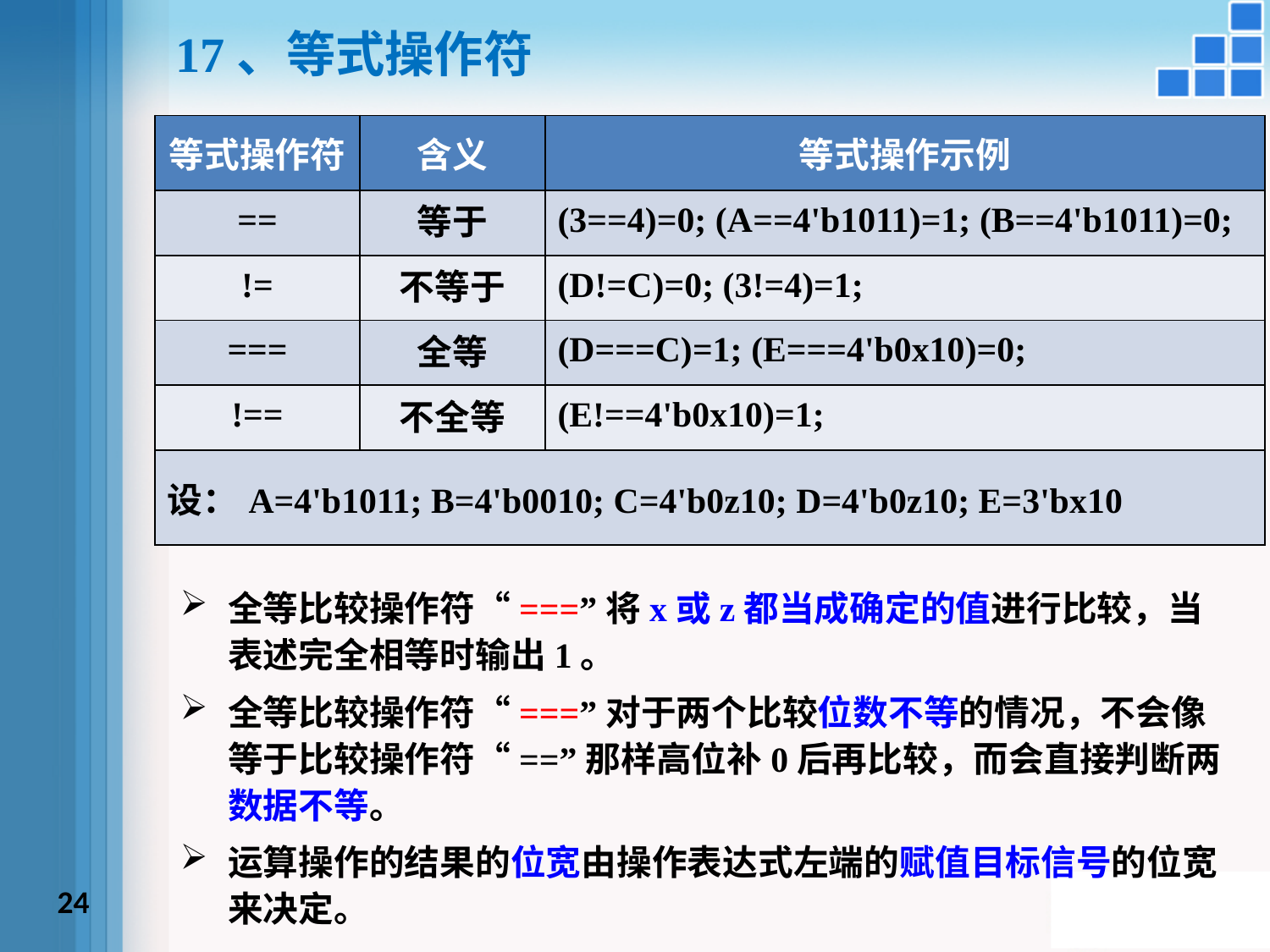

17、等式操作符
| 等式操作符 | 含义 | 等式操作示例 |
| --- | --- | --- |
| == | 等于 | (3==4)=0; (A==4'b1011)=1; (B==4'b1011)=0; |
| != | 不等于 | (D!=C)=0; (3!=4)=1; |
| === | 全等 | (D===C)=1; (E===4'b0x10)=0; |
| !== | 不全等 | (E!==4'b0x10)=1; |
| 设：A=4'b1011; B=4'b0010; C=4'b0z10; D=4'b0z10; E=3'bx10 |  |  |
全等比较操作符“===”将x或z都当成确定的值进行比较，当表述完全相等时输出1。
全等比较操作符“===”对于两个比较位数不等的情况，不会像等于比较操作符“==”那样高位补0后再比较，而会直接判断两数据不等。
运算操作的结果的位宽由操作表达式左端的赋值目标信号的位宽来决定。

24